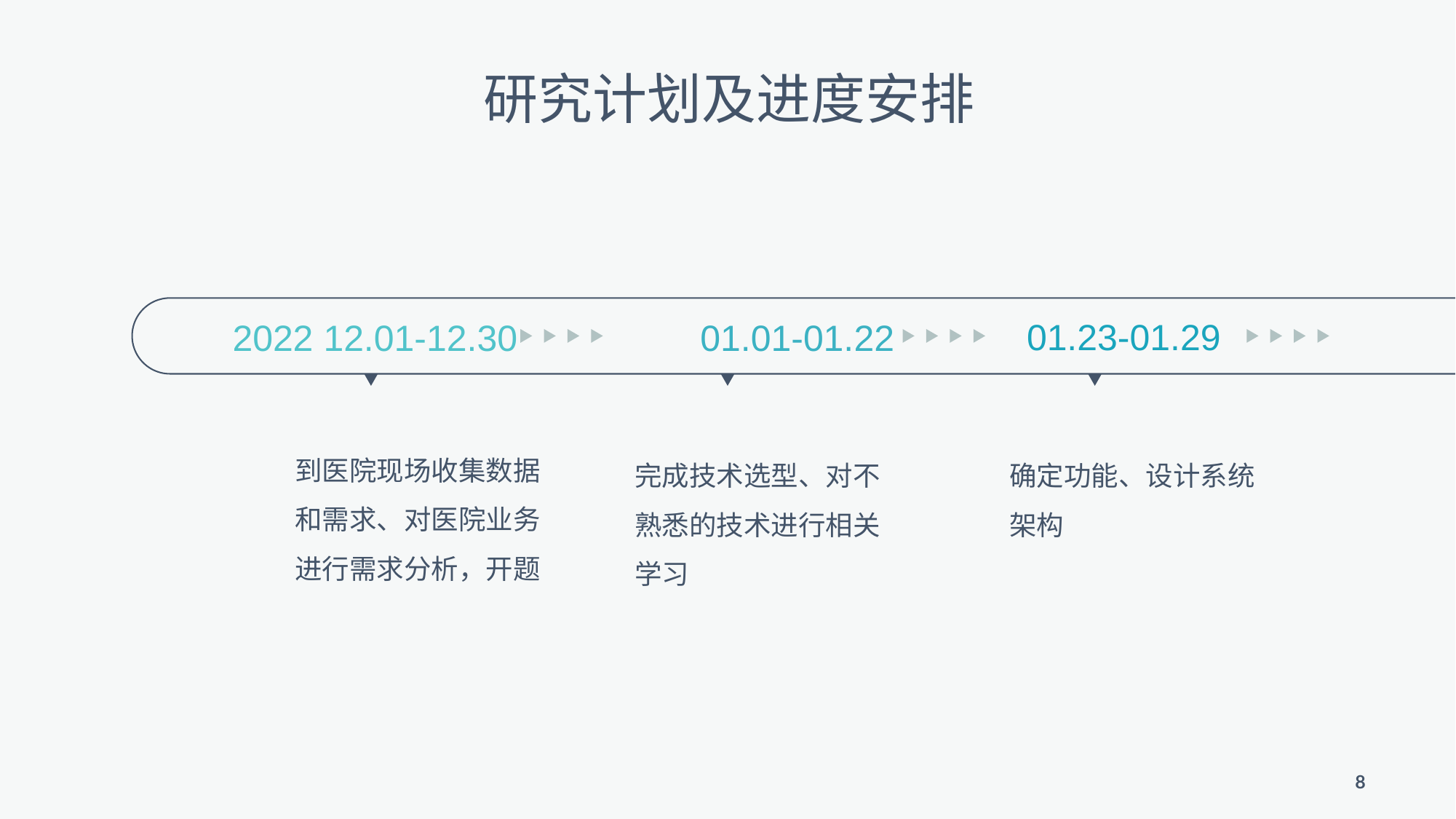

研究计划及进度安排

01.23-01.29
2022 12.01-12.30
01.01-01.22

到医院现场收集数据和需求、对医院业务进行需求分析，开题
完成技术选型、对不熟悉的技术进行相关学习
确定功能、设计系统架构